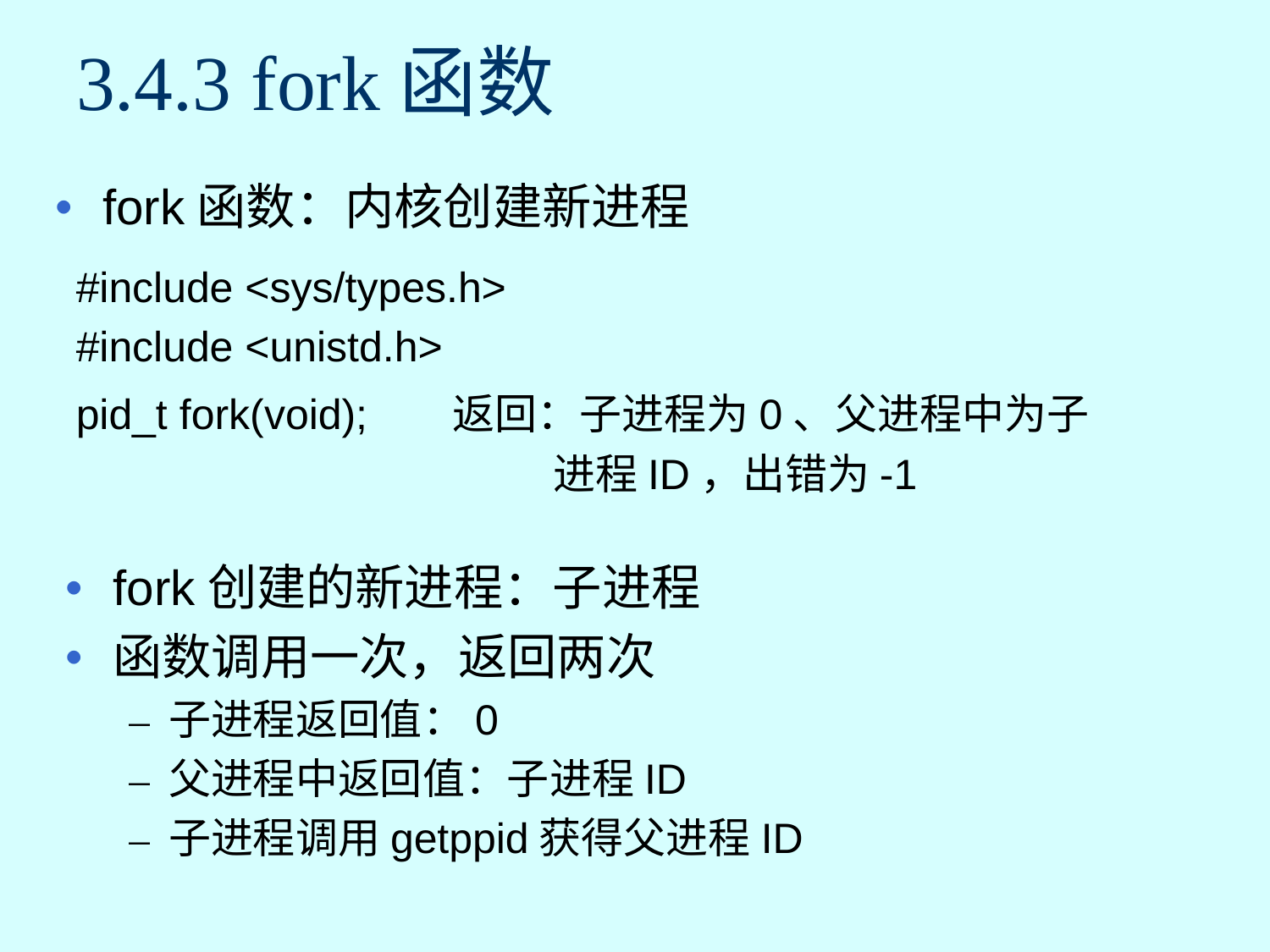

# 3.4.3 fork函数
fork函数：内核创建新进程
#include <sys/types.h>
#include <unistd.h>
pid_t fork(void);      返回：子进程为0、父进程中为子
                                                 进程ID，出错为-1
fork创建的新进程：子进程
函数调用一次，返回两次
子进程返回值：0
父进程中返回值：子进程ID
子进程调用getppid获得父进程ID
47